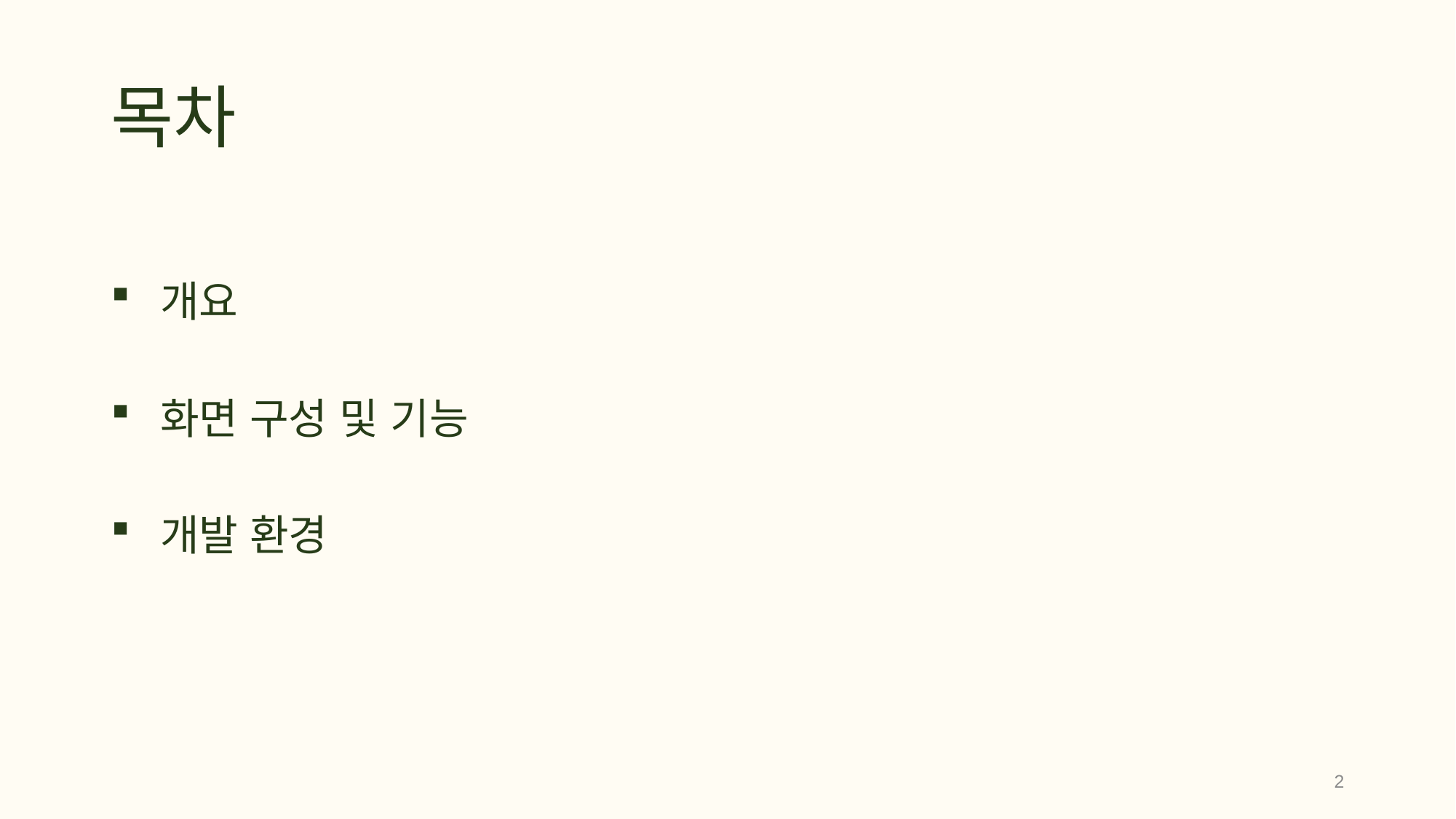

# 목차
 개요
 화면 구성 및 기능
 개발 환경
2